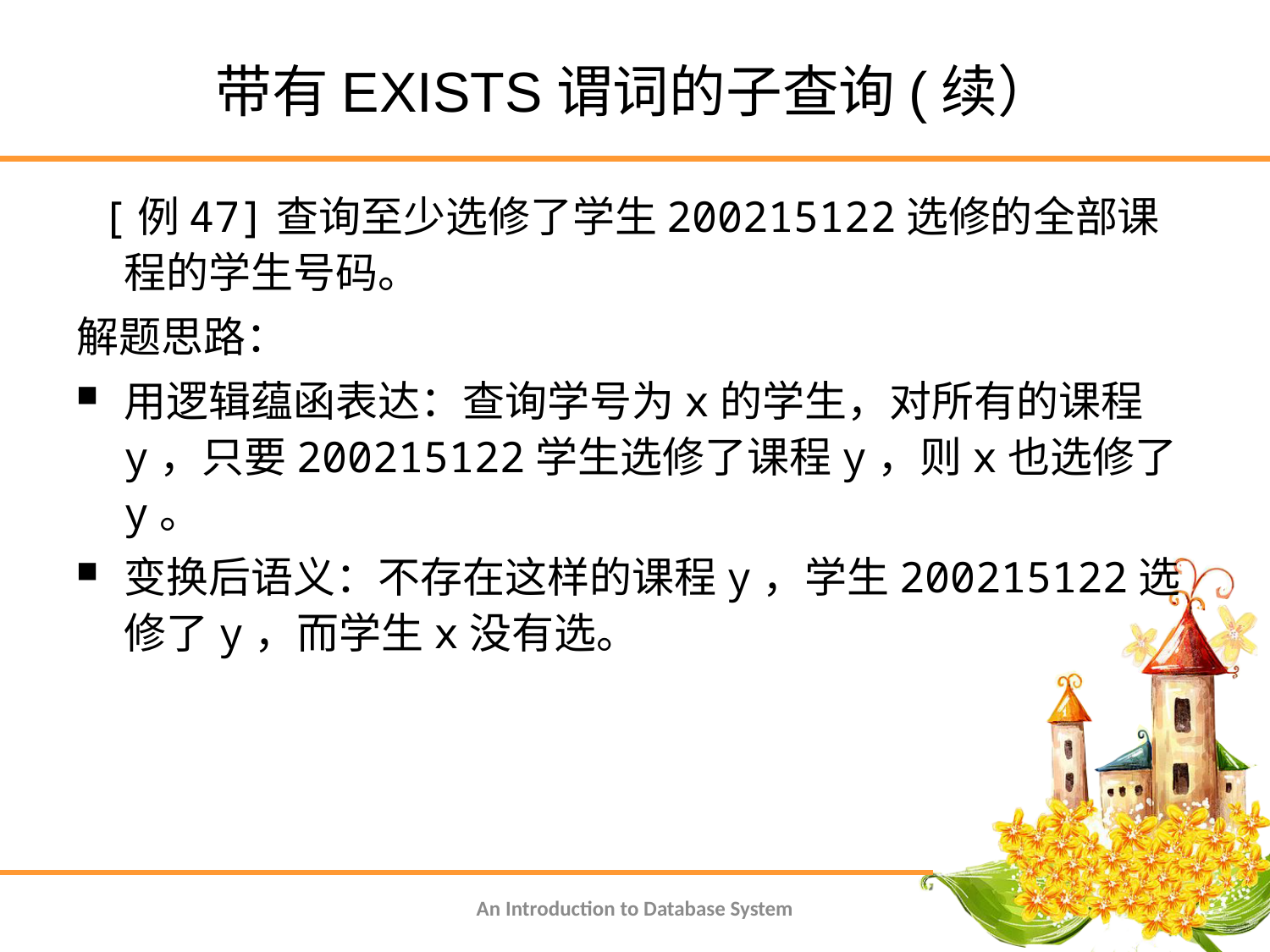

# 带有EXISTS谓词的子查询(续）
 [例47]查询至少选修了学生200215122选修的全部课程的学生号码。
解题思路：
用逻辑蕴函表达：查询学号为x的学生，对所有的课程y，只要200215122学生选修了课程y，则x也选修了y。
变换后语义：不存在这样的课程y，学生200215122选修了y，而学生x没有选。
An Introduction to Database System